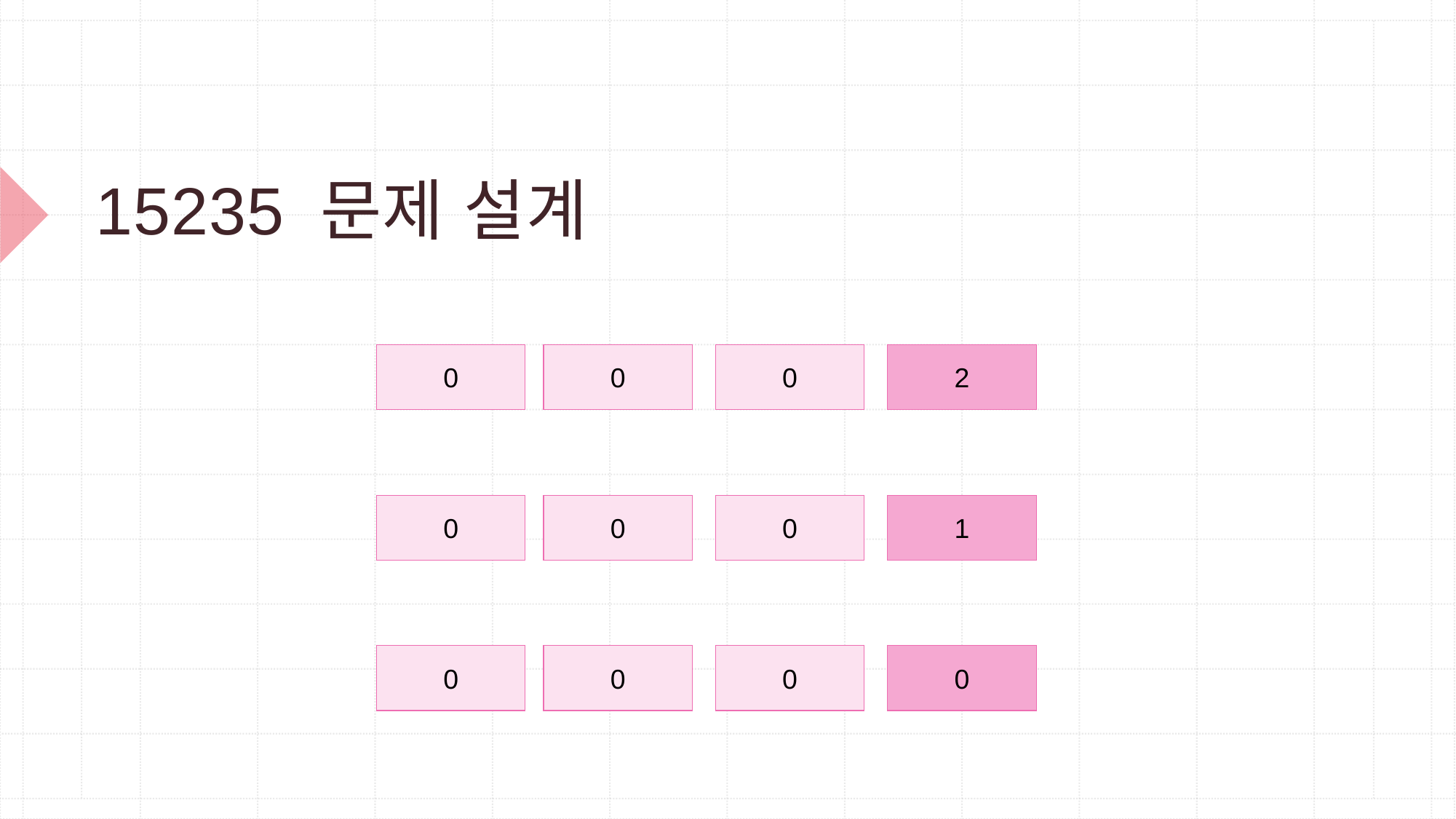

# 15235 문제 설계
2
0
0
0
1
0
0
0
0
0
0
0